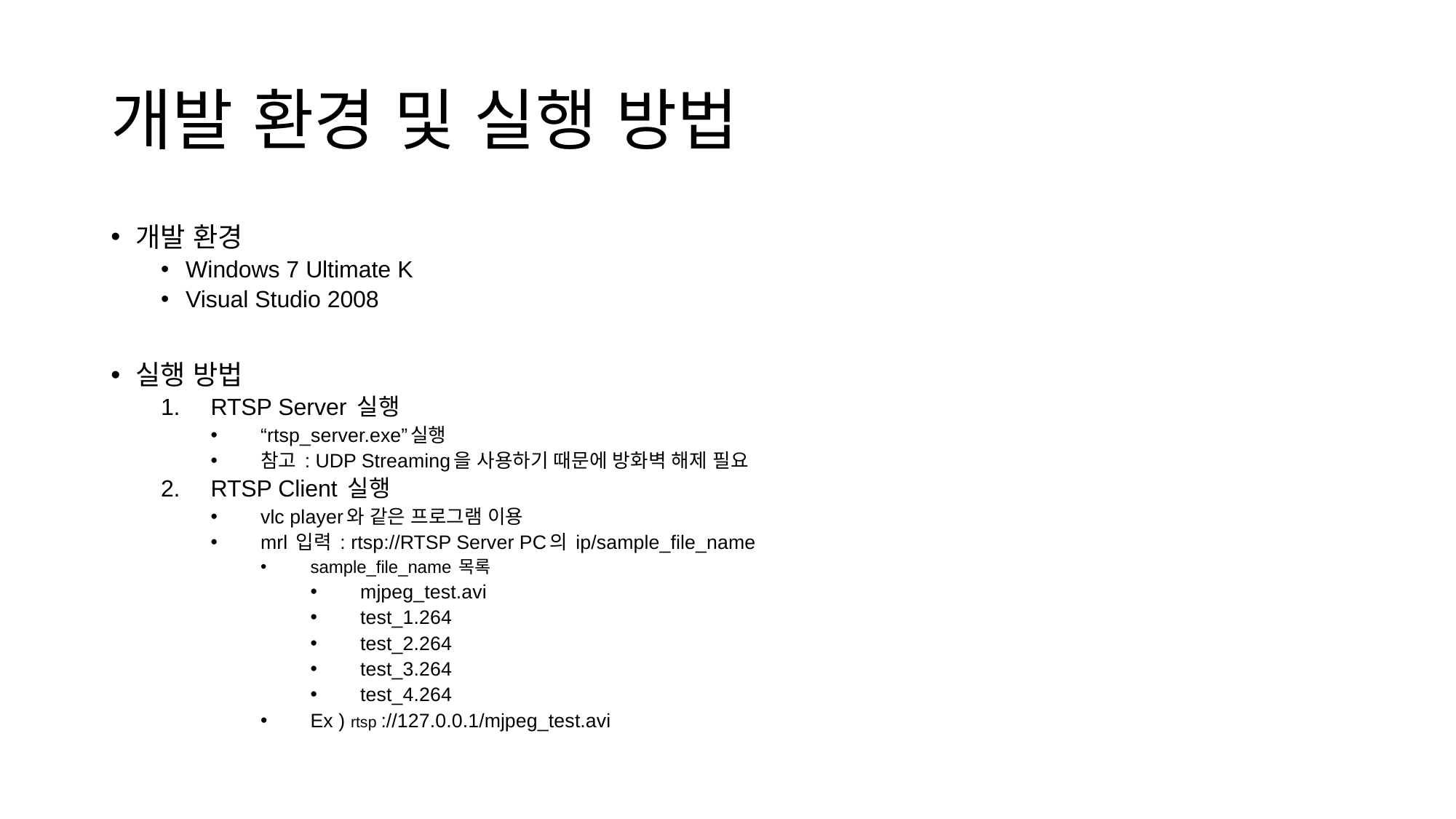

# 개발 환경 및 실행 방법
개발 환경
Windows 7 Ultimate K
Visual Studio 2008

실행 방법
RTSP Server 실행
“rtsp_server.exe”실행
참고 : UDP Streaming을 사용하기 때문에 방화벽 해제 필요
RTSP Client 실행
vlc player와 같은 프로그램 이용
mrl 입력 : rtsp://RTSP Server PC의 ip/sample_file_name
sample_file_name 목록
mjpeg_test.avi
test_1.264
test_2.264
test_3.264
test_4.264
Ex ) rtsp ://127.0.0.1/mjpeg_test.avi